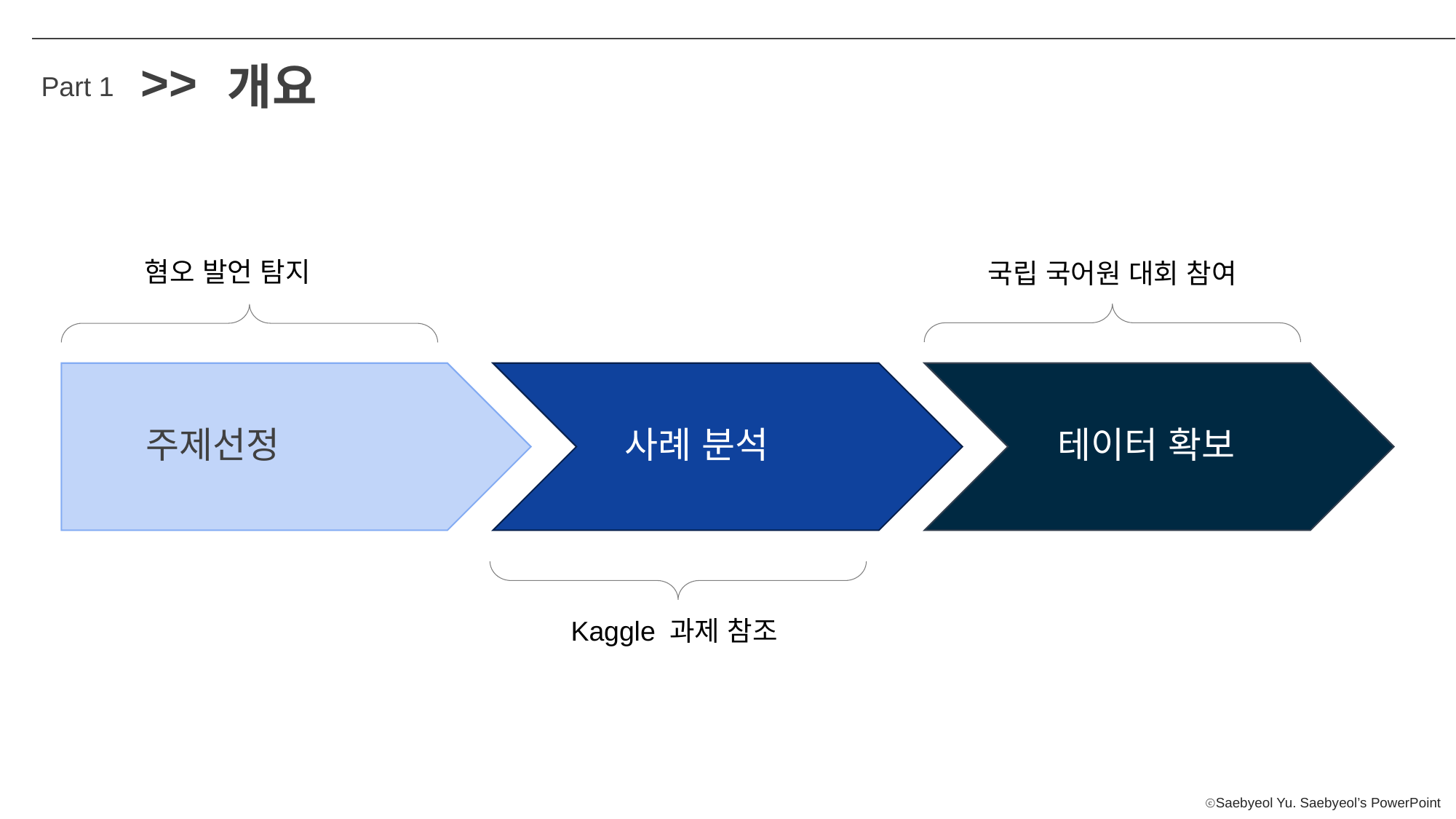

>>
개요
Part 1

혐오 발언 탐지
국립 국어원 대회 참여

테이터 확보
사례 분석
주제선정
Kaggle 과제 참조